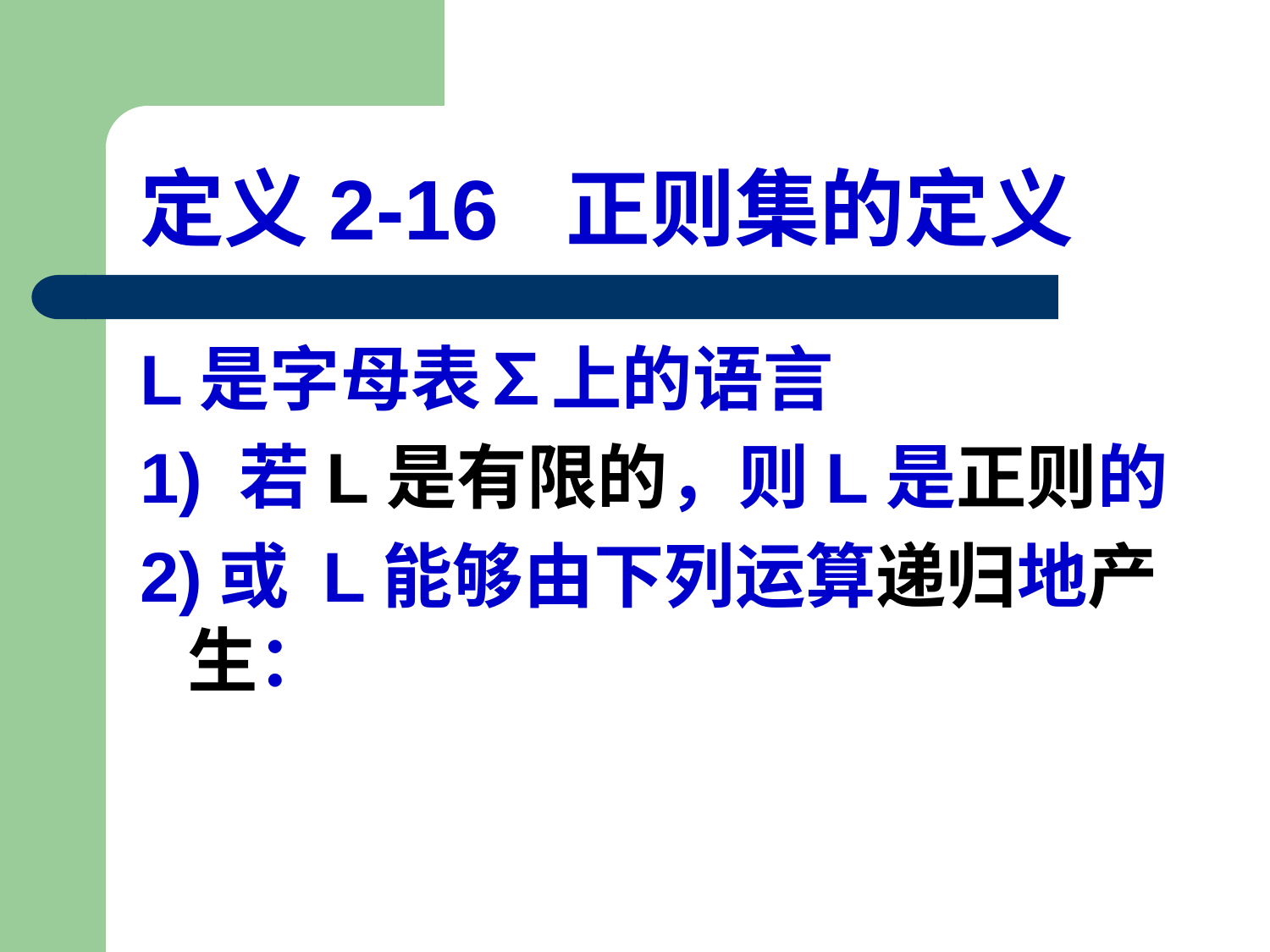

# 定义2-16  正则集的定义
L是字母表∑上的语言
1) 若L是有限的，则L是正则的
2)或 L能够由下列运算递归地产生：